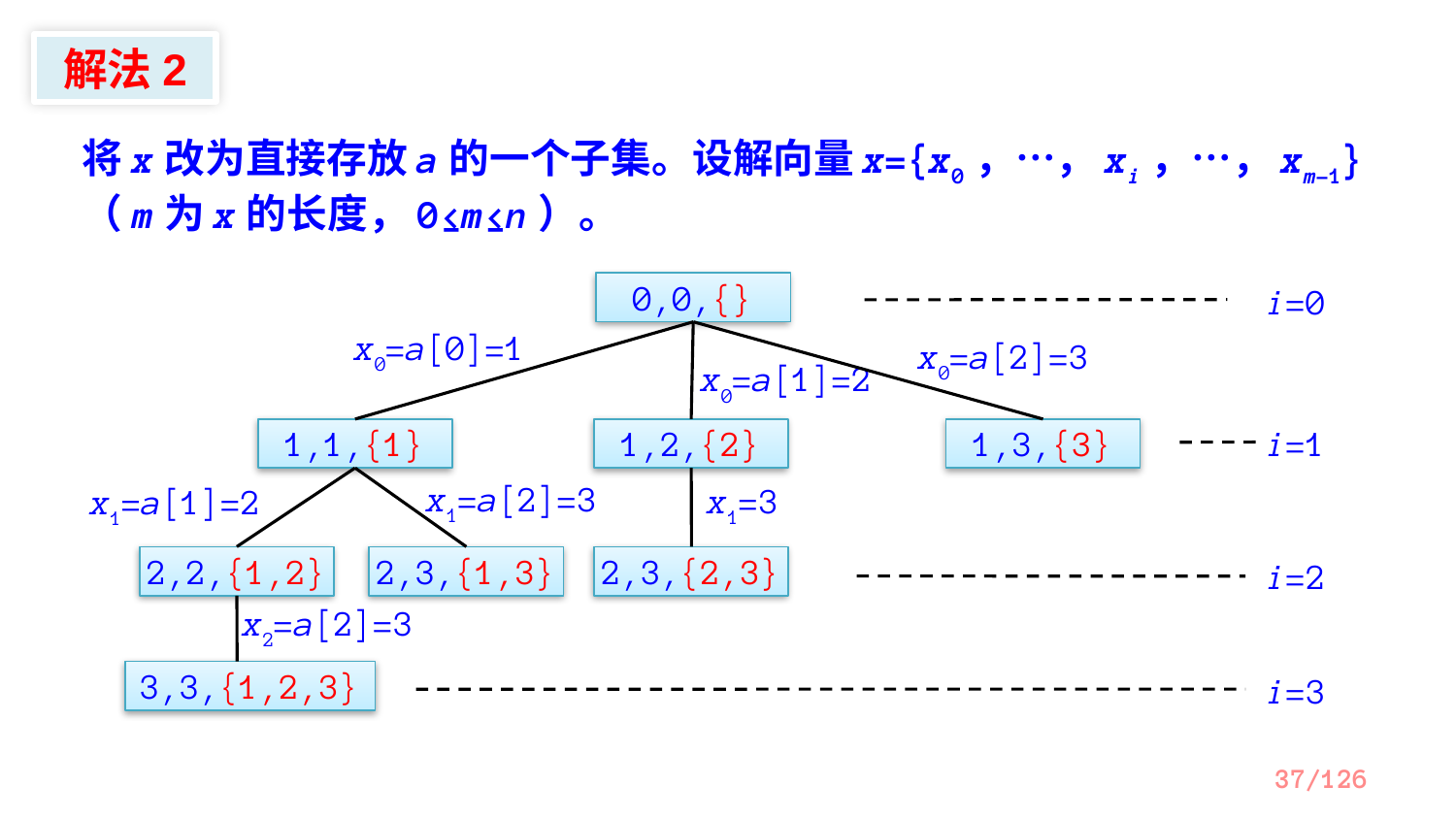

解法2
将x改为直接存放a的一个子集。设解向量x={x0，…，xi，…，xm-1}（m为x的长度，0≤m≤n）。
0,0,{}
i=0

x0=a[0]=1
x0=a[2]=3
x0=a[1]=2
1,1,{1}
1,2,{2}
1,3,{3}
i=1

x1=a[2]=3
x1=3
x1=a[1]=2
2,2,{1,2}
2,3,{1,3}
2,3,{2,3}
i=2

x2=a[2]=3
3,3,{1,2,3}
i=3

37/126